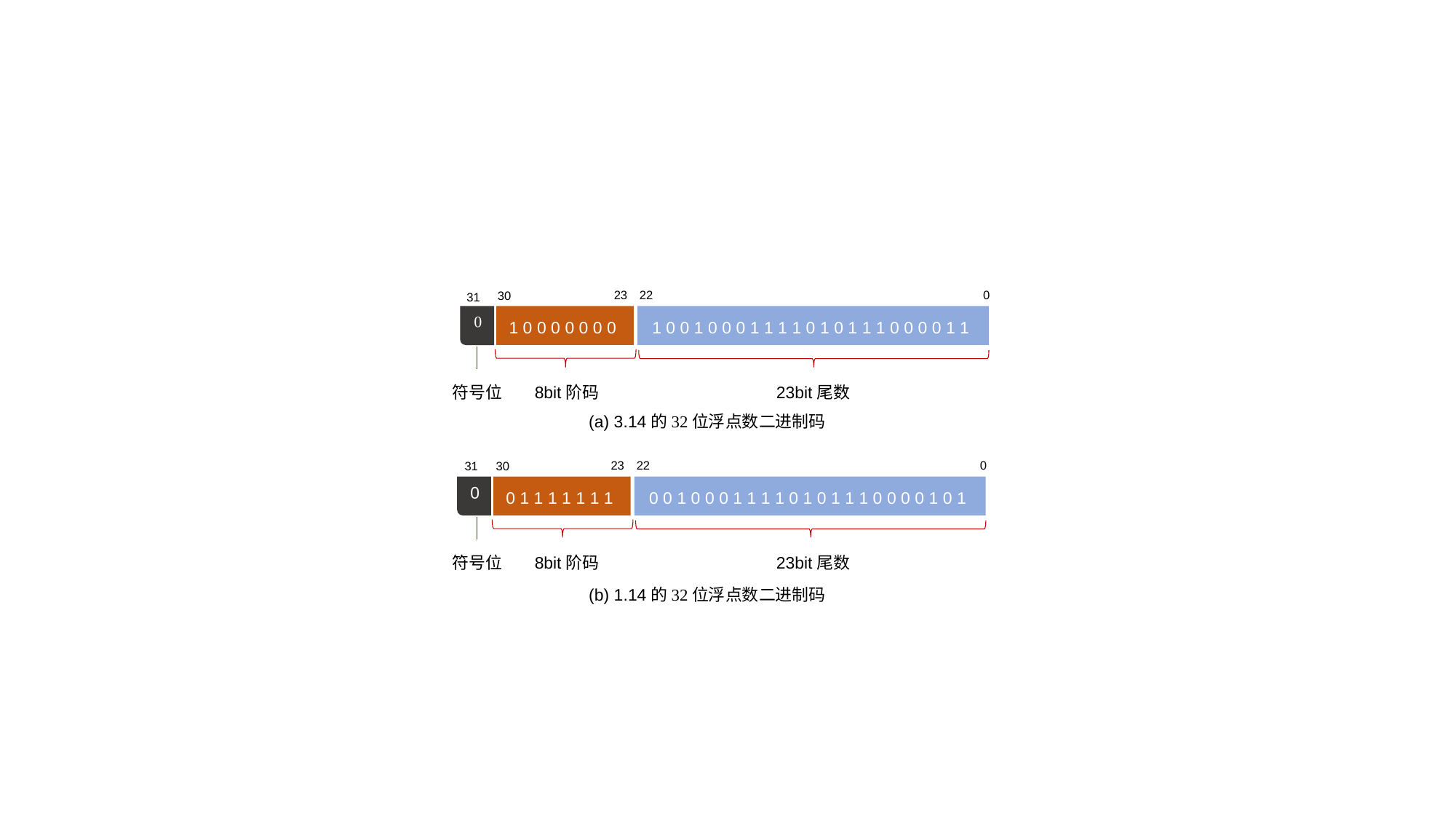

23
22
0
30
31

0
1 0 0 0 0 0 0 0
1 0 0 1 0 0 0 1 1 1 1 0 1 0 1 1 1 0 0 0 0 1 1
8bit阶码
(a) 3.14的32位浮点数二进制码
符号位

23bit尾数

23
22
0
31
30

0
0 1 1 1 1 1 1 1
0 0 1 0 0 0 1 1 1 1 0 1 0 1 1 1 0 0 0 0 1 0 1
8bit阶码
(b) 1.14的32位浮点数二进制码
符号位
23bit尾数